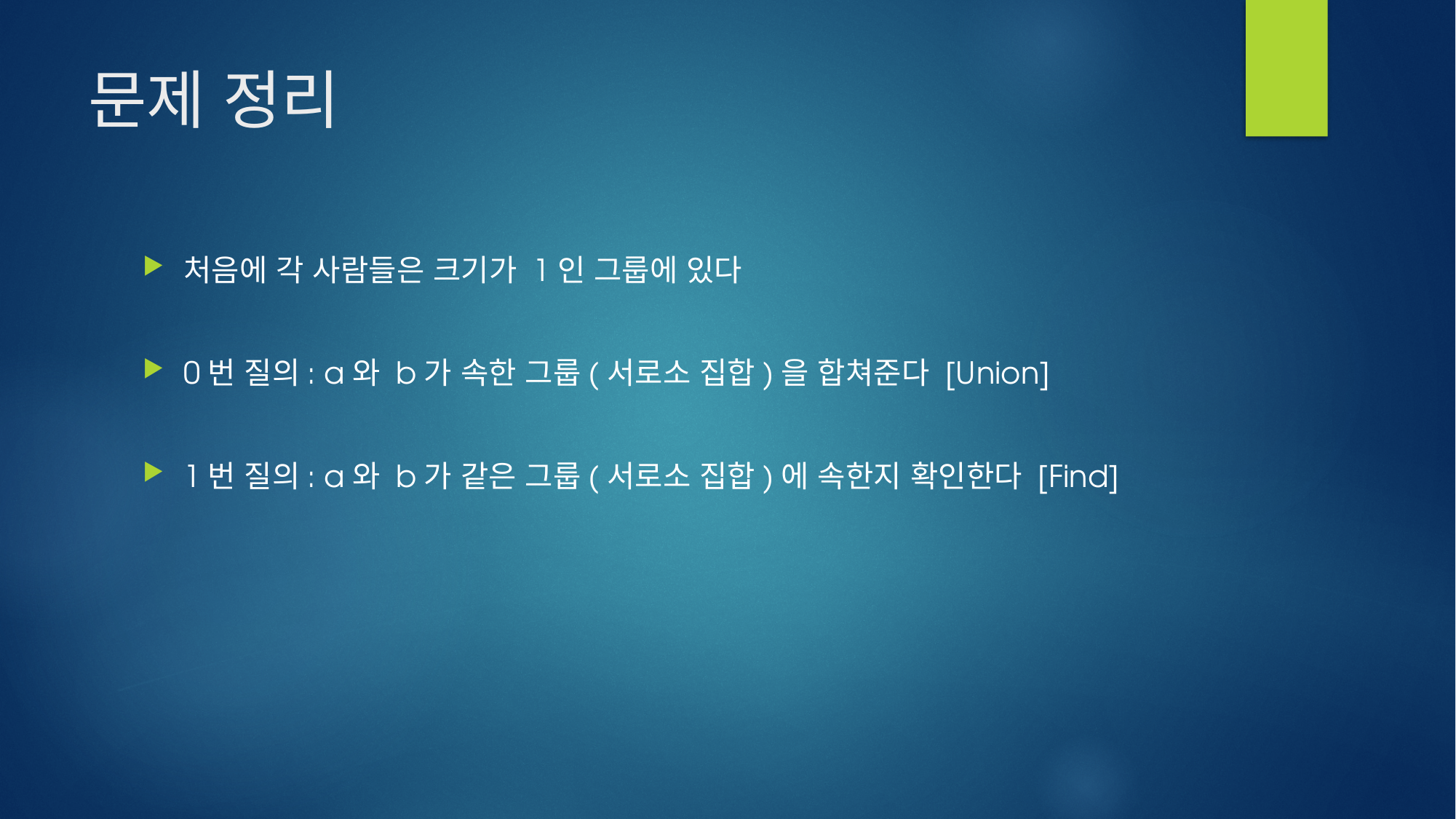

# 문제 정리
처음에 각 사람들은 크기가 1인 그룹에 있다

0번 질의: a와 b가 속한 그룹(서로소 집합)을 합쳐준다 [Union]

1번 질의: a와 b가 같은 그룹(서로소 집합)에 속한지 확인한다 [Find]